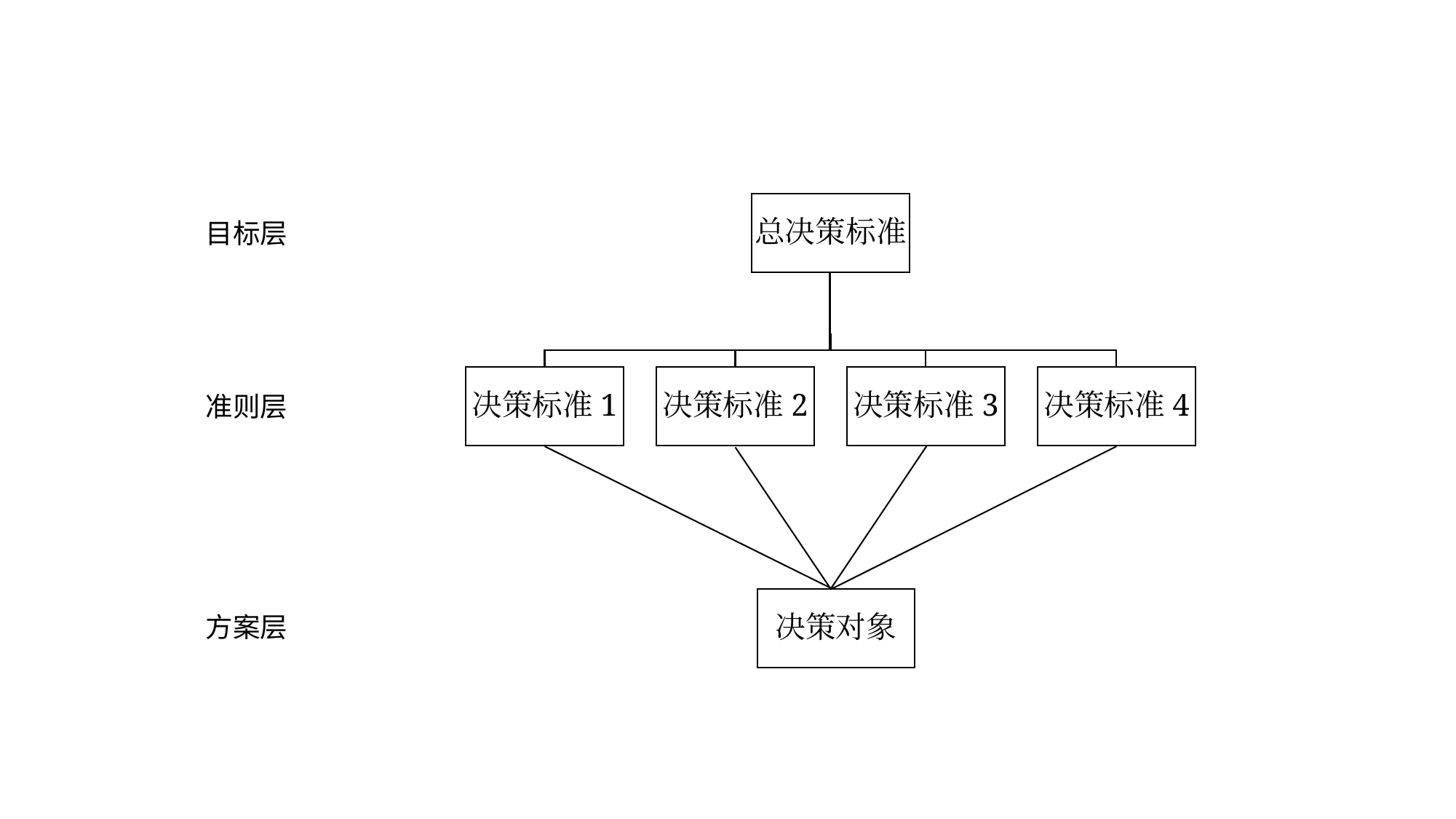

总决策标准
目标层

决策标准1
决策标准2
决策标准3
决策标准4
准则层
决策对象
方案层